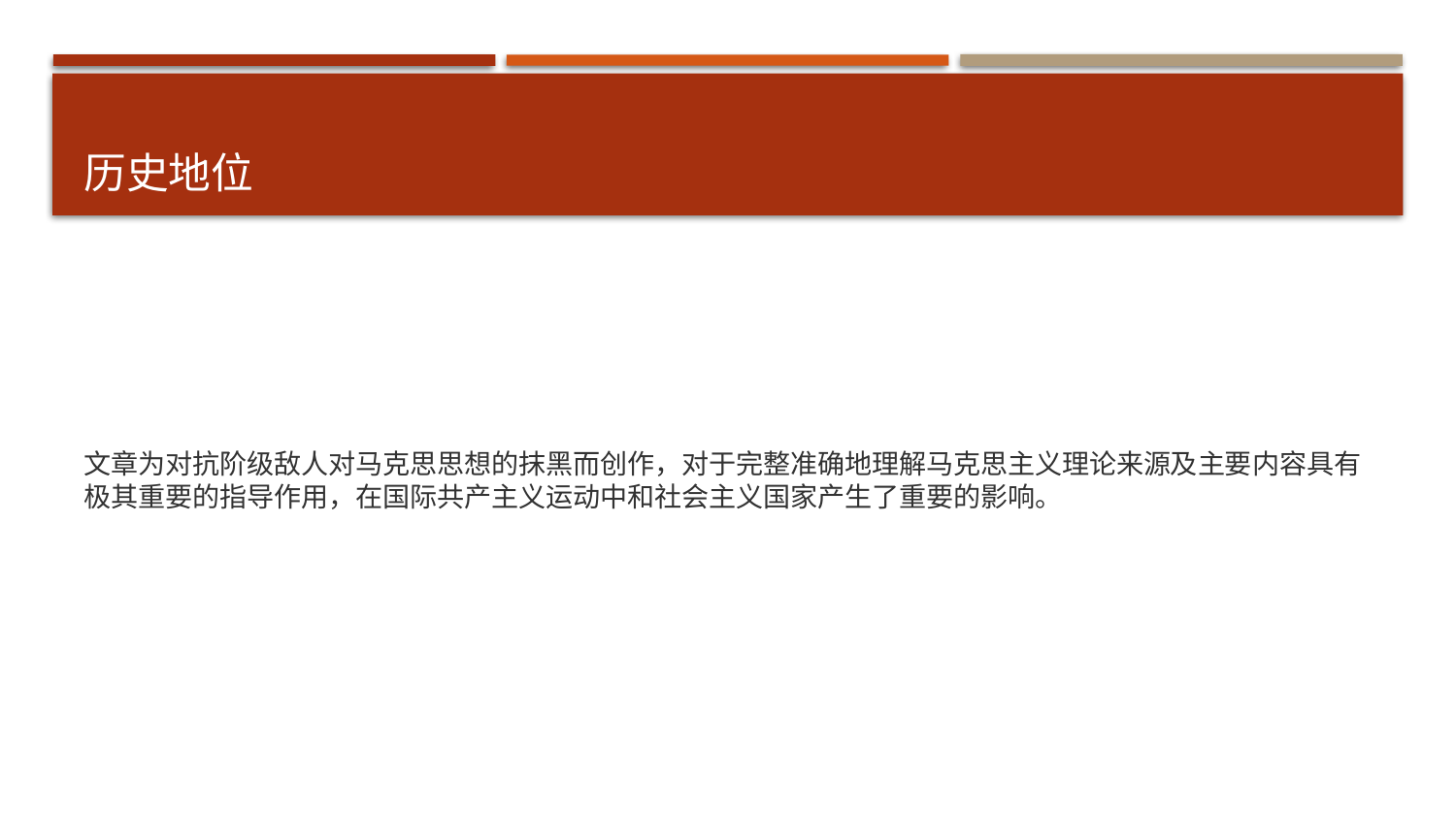

# 历史地位
文章为对抗阶级敌人对马克思思想的抹黑而创作，对于完整准确地理解马克思主义理论来源及主要内容具有极其重要的指导作用，在国际共产主义运动中和社会主义国家产生了重要的影响。